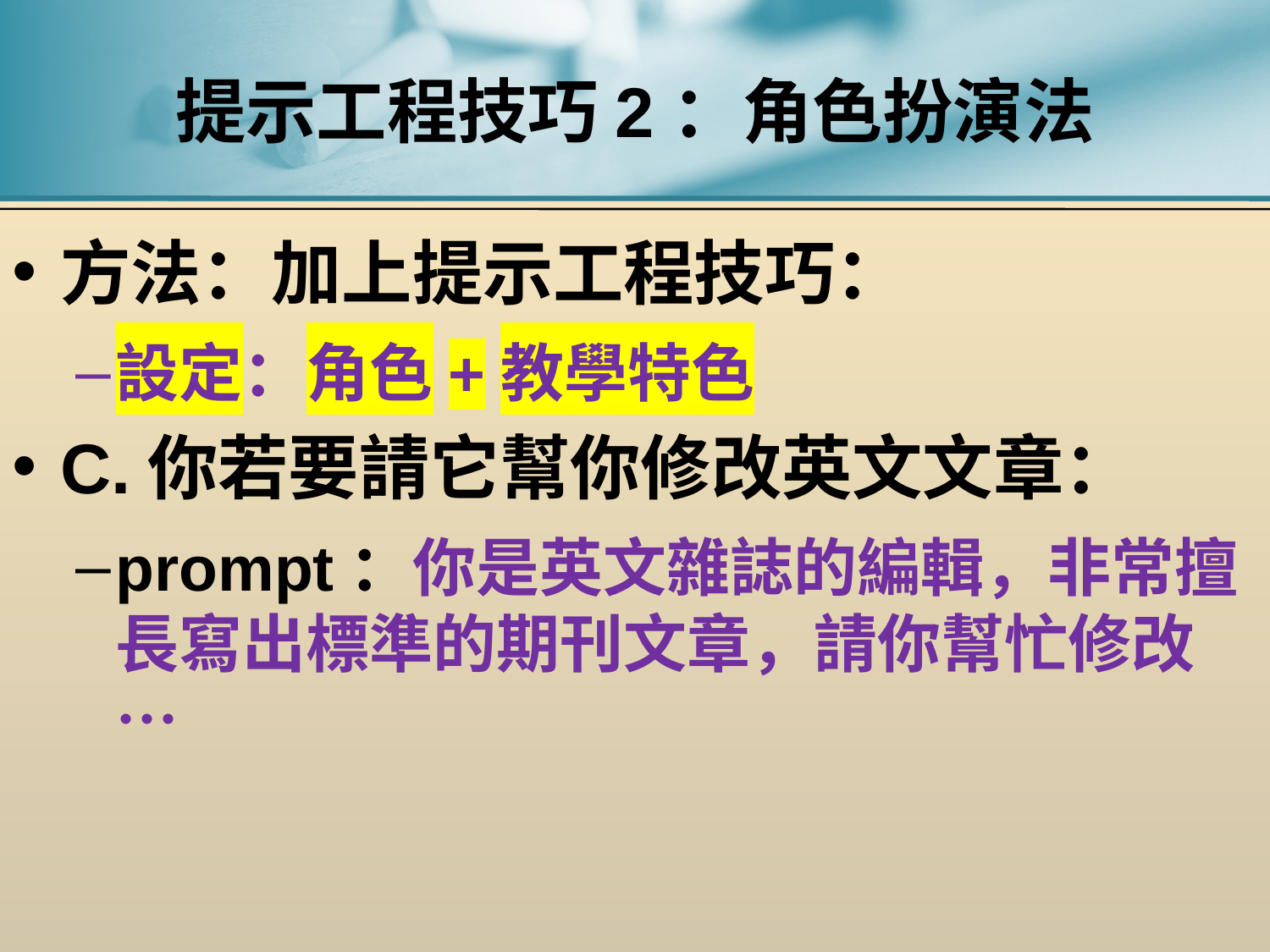

# 提示工程技巧2：角色扮演法
方法：加上提示工程技巧：
設定：角色+教學特色
C.你若要請它幫你修改英文文章：
prompt：你是英文雜誌的編輯，非常擅長寫出標準的期刊文章，請你幫忙修改…